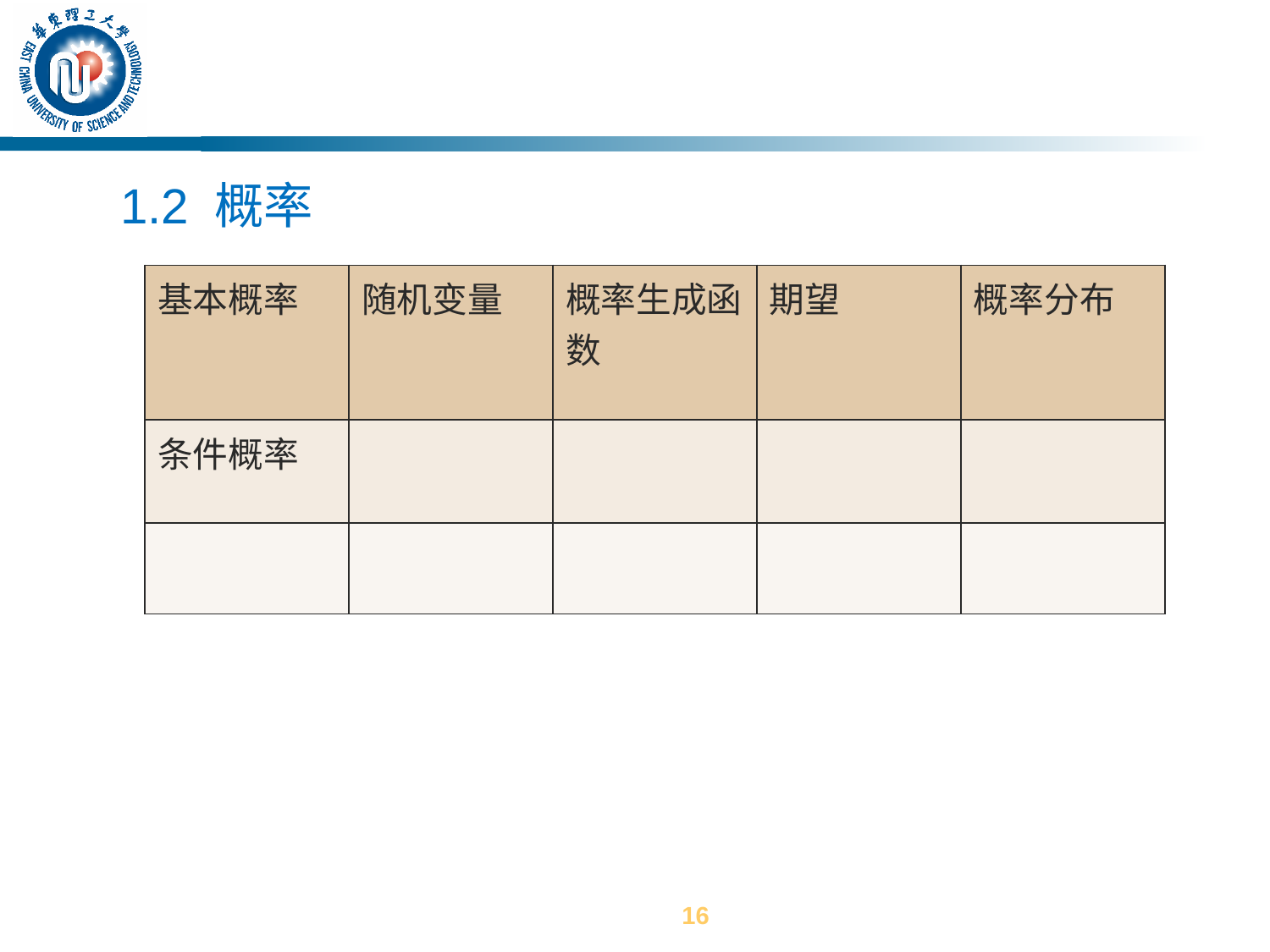

# 1.2 概率
| 基本概率 | 随机变量 | 概率生成函数 | 期望 | 概率分布 |
| --- | --- | --- | --- | --- |
| 条件概率 |  |  |  |  |
|  |  |  |  |  |